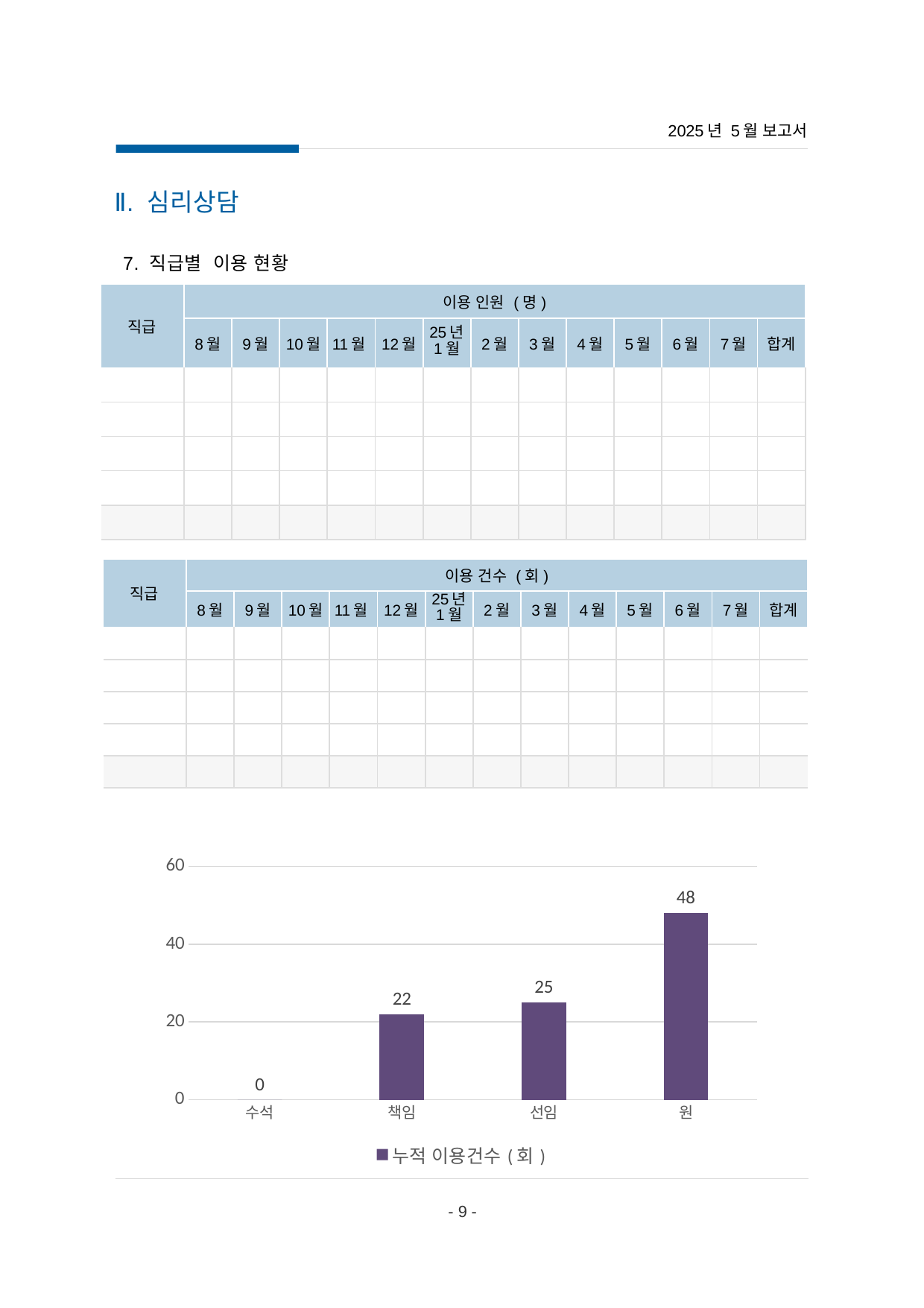

2025년 5월 보고서

Ⅱ. 심리상담
 7. 직급별  이용 현황
| 직급 | 이용 인원 (명) |  |  |  |  |  |  |  |  |  |  |  |  |
| --- | --- | --- | --- | --- | --- | --- | --- | --- | --- | --- | --- | --- | --- |
|  | 8월 | 9월 | 10월 | 11월 | 12월 | 25년 1월 | 2월 | 3월 | 4월 | 5월 | 6월 | 7월 | 합계 |
|  |  |  |  |  |  |  |  |  |  |  |  |  |  |
|  |  |  |  |  |  |  |  |  |  |  |  |  |  |
|  |  |  |  |  |  |  |  |  |  |  |  |  |  |
|  |  |  |  |  |  |  |  |  |  |  |  |  |  |
|  |  |  |  |  |  |  |  |  |  |  |  |  |  |
| 직급 | 이용 건수 (회) |  |  |  |  |  |  |  |  |  |  |  |  |
| --- | --- | --- | --- | --- | --- | --- | --- | --- | --- | --- | --- | --- | --- |
|  | 8월 | 9월 | 10월 | 11월 | 12월 | 25년 1월 | 2월 | 3월 | 4월 | 5월 | 6월 | 7월 | 합계 |
|  |  |  |  |  |  |  |  |  |  |  |  |  |  |
|  |  |  |  |  |  |  |  |  |  |  |  |  |  |
|  |  |  |  |  |  |  |  |  |  |  |  |  |  |
|  |  |  |  |  |  |  |  |  |  |  |  |  |  |
|  |  |  |  |  |  |  |  |  |  |  |  |  |  |

### Chart

| Category | 누적 이용건수(회) |
|---|---|
| 수석 | 0.0 |
| 책임 | 22.0 |
| 선임 | 25.0 |
| 원 | 48.0 |
- 9 -